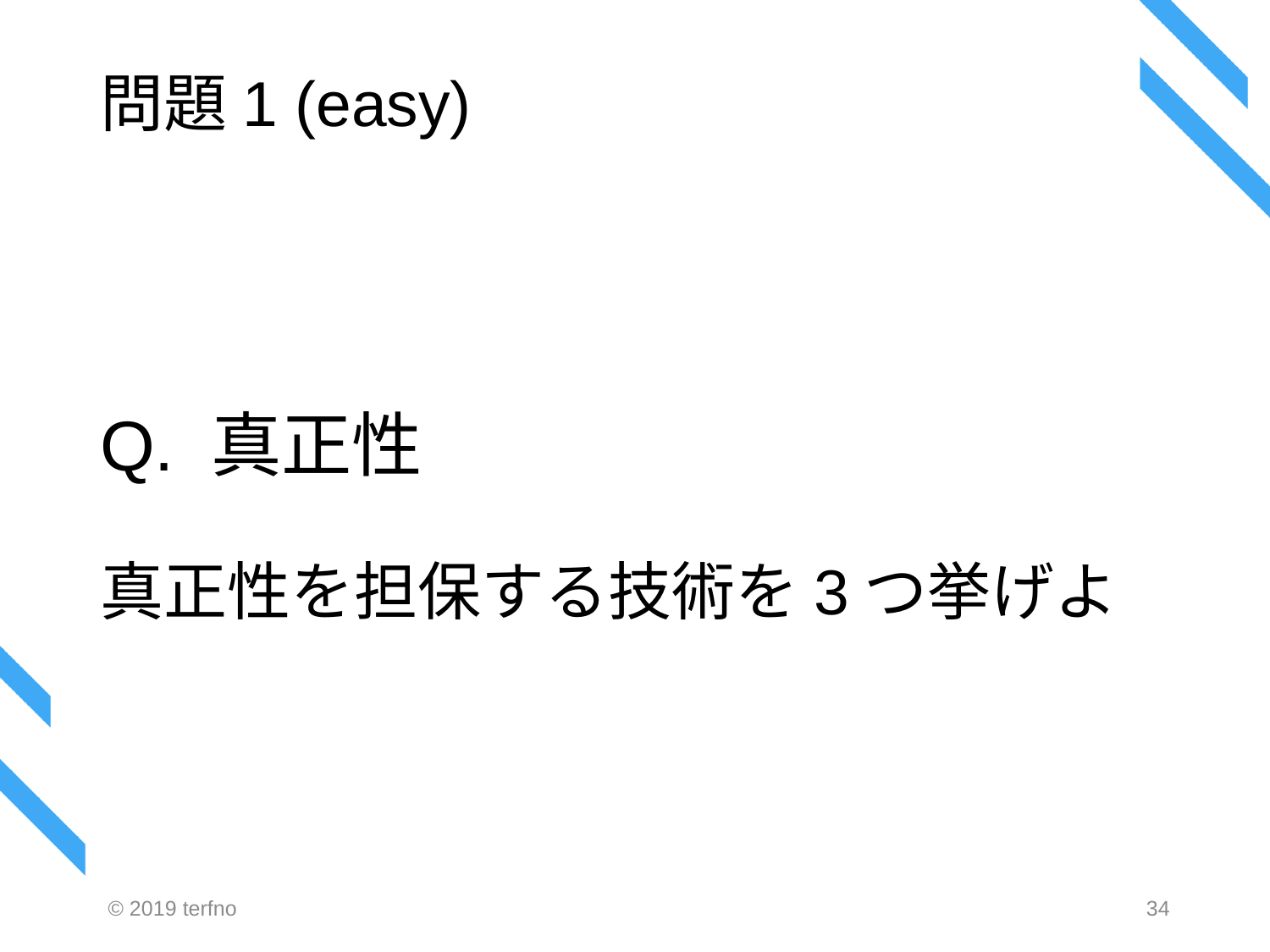

# 問題1 (easy)
Q. 真正性

真正性を担保する技術を3つ挙げよ
© 2019 terfno
34